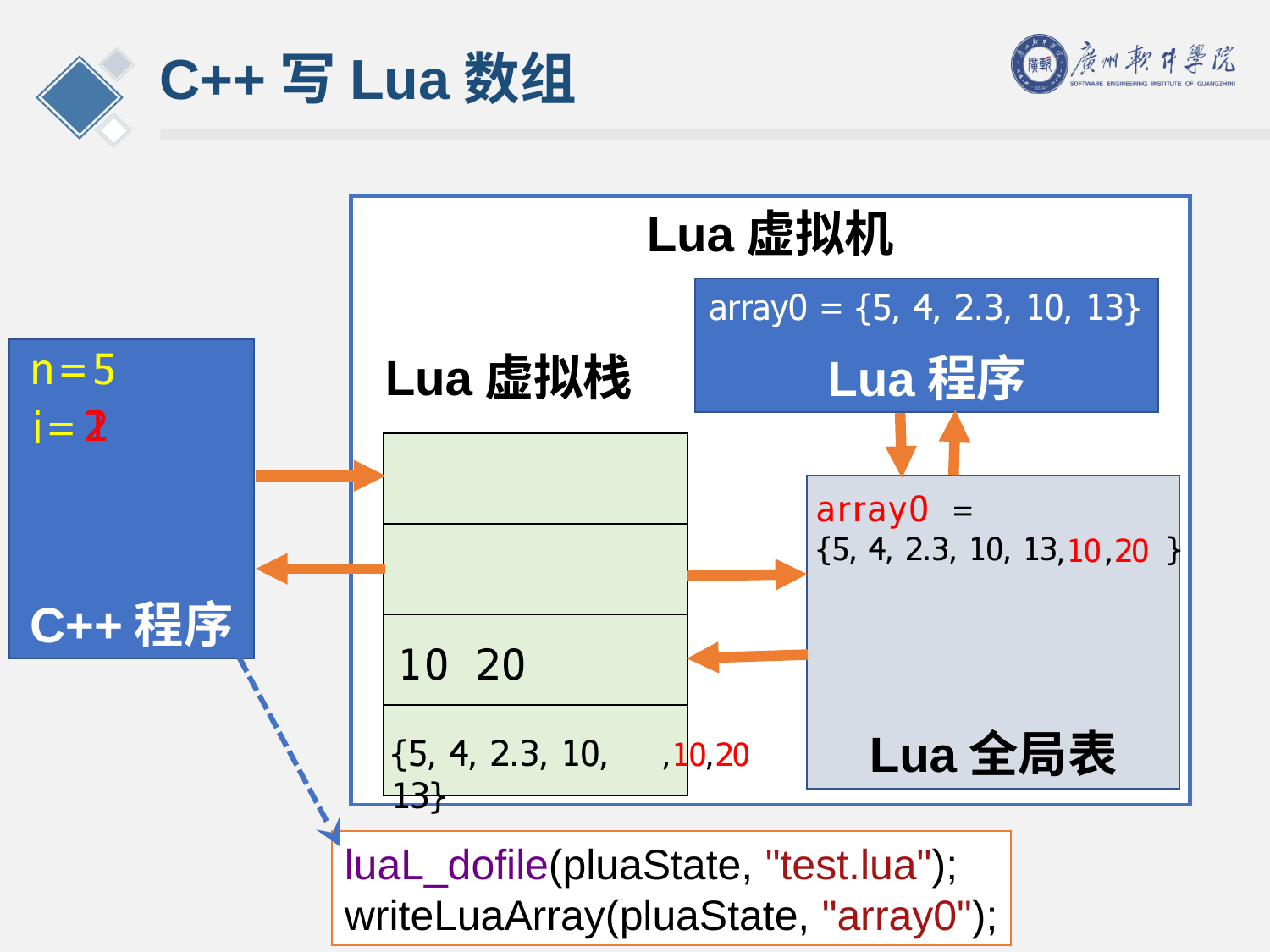

# C++写Lua数组
Lua虚拟机
Lua程序
array0 = {5, 4, 2.3, 10, 13}
n=5
C++程序
Lua虚拟栈
2
1
i=
|  |
| --- |
|  |
|  |
|  |
Lua全局表
array0  =
{5, 4, 2.3, 10, 13           }
,20
,10
10
20
{5, 4, 2.3, 10, 13}
,10
,20
luaL_dofile(pluaState, "test.lua");
writeLuaArray(pluaState, "array0");